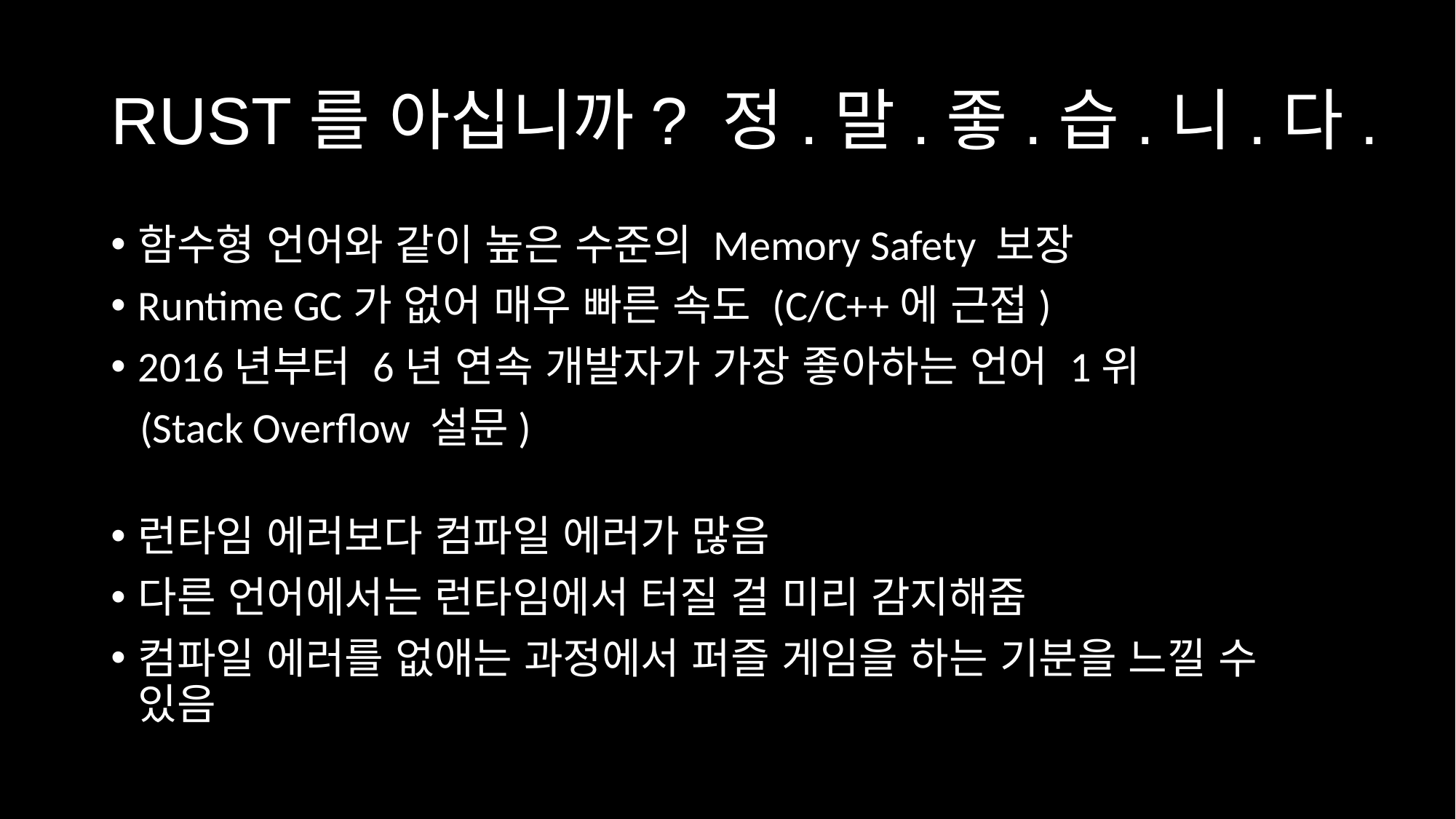

# RUST를 아십니까? 정.말.좋.습.니.다.
함수형 언어와 같이 높은 수준의 Memory Safety 보장
Runtime GC가 없어 매우 빠른 속도 (C/C++에 근접)
2016년부터 6년 연속 개발자가 가장 좋아하는 언어 1위
   (Stack Overflow 설문)

런타임 에러보다 컴파일 에러가 많음
다른 언어에서는 런타임에서 터질 걸 미리 감지해줌
컴파일 에러를 없애는 과정에서 퍼즐 게임을 하는 기분을 느낄 수 있음